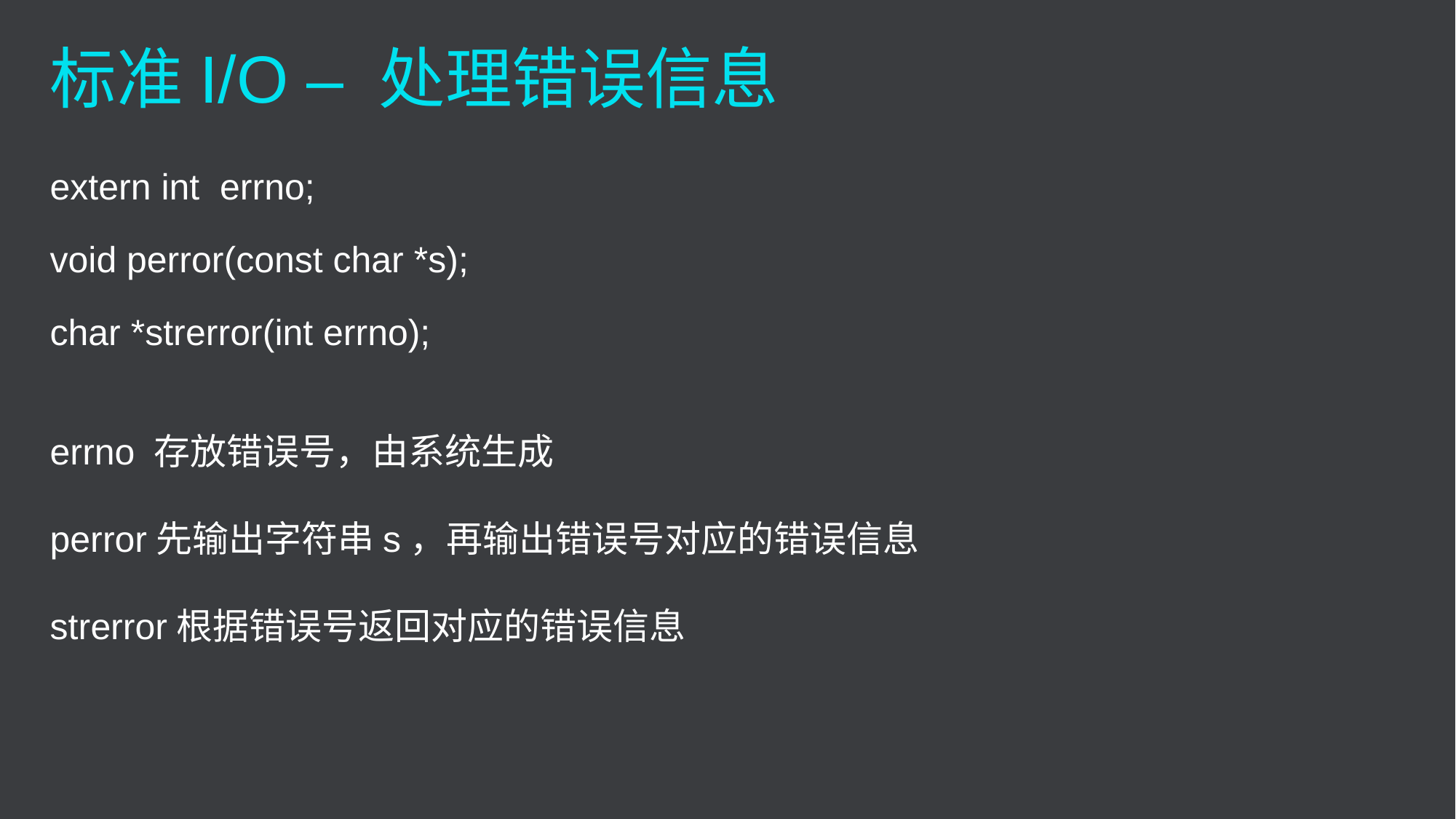

标准I/O – 处理错误信息
extern int  errno;
void perror(const char *s);
char *strerror(int errno);
errno 存放错误号，由系统生成

perror先输出字符串s，再输出错误号对应的错误信息

strerror根据错误号返回对应的错误信息